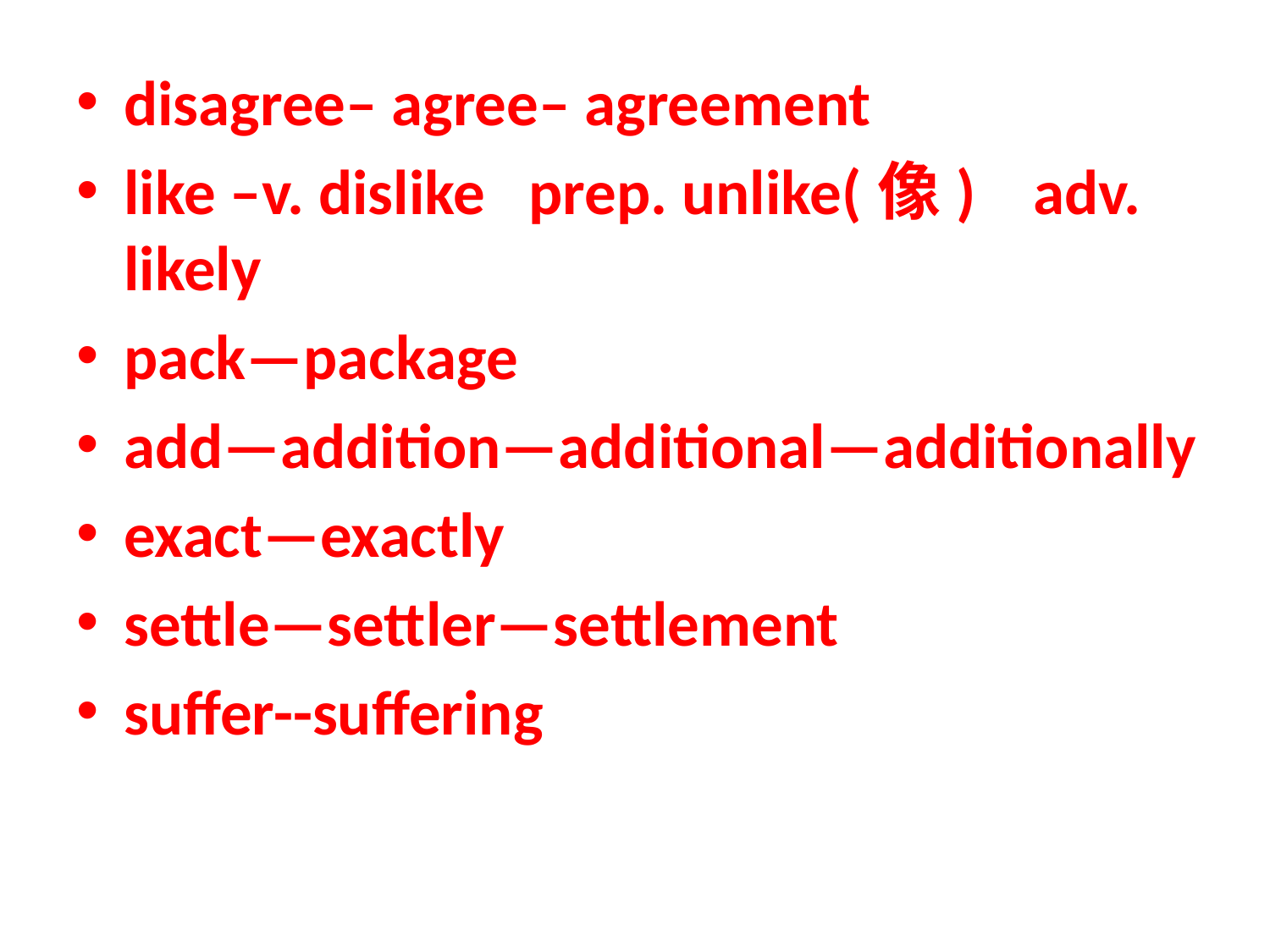

disagree– agree– agreement
like –v. dislike   prep. unlike(像)    adv.  likely
pack—package
add—addition—additional—additionally
exact—exactly
settle—settler—settlement
suffer--suffering